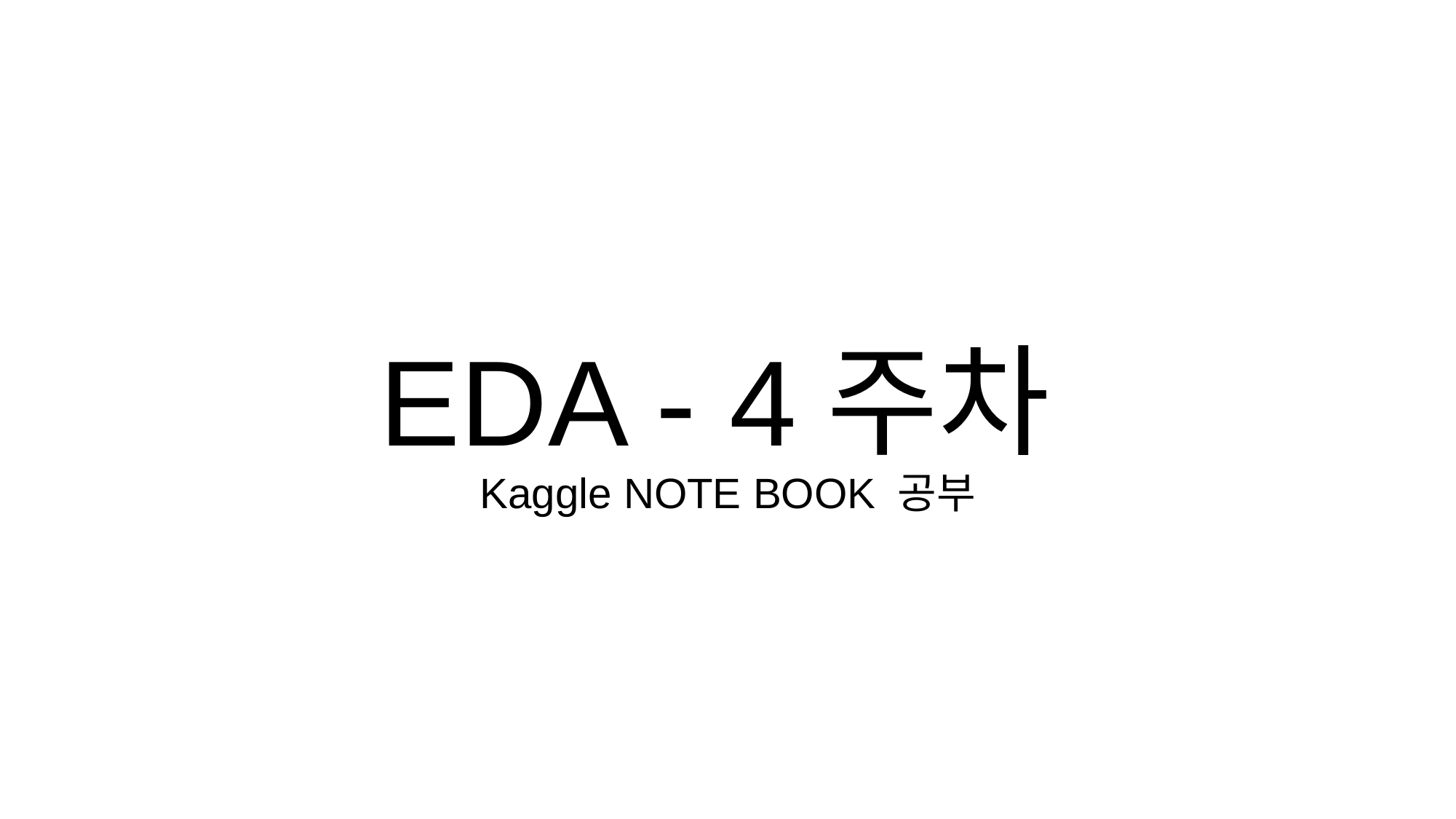

# EDA - 4주차 Kaggle NOTE BOOK 공부